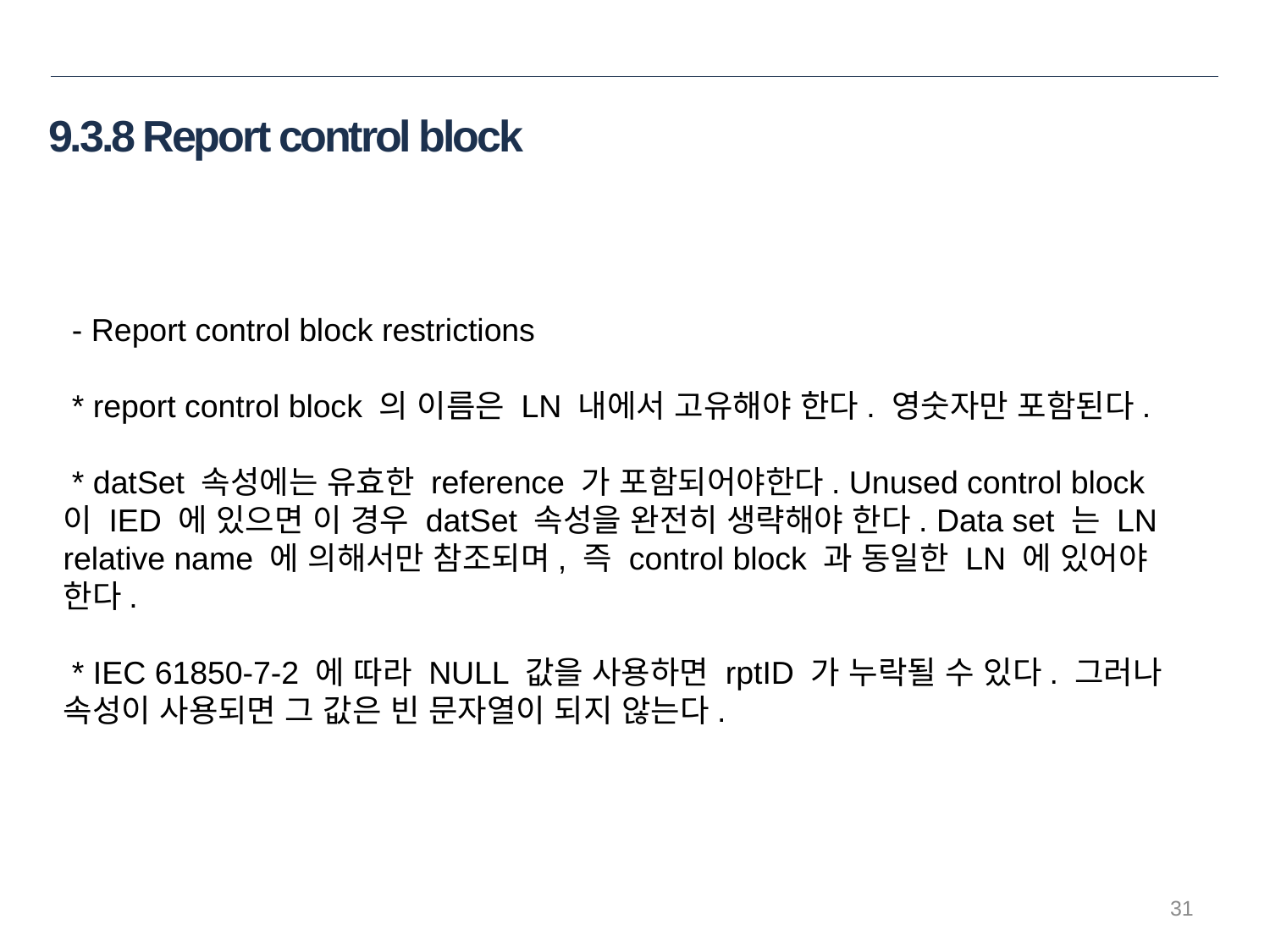

9.3.8 Report control block

 - Report control block restrictions

 * report control block 의 이름은 LN 내에서 고유해야 한다. 영숫자만 포함된다.

 * datSet 속성에는 유효한 reference 가 포함되어야한다. Unused control block 이 IED 에 있으면 이 경우 datSet 속성을 완전히 생략해야 한다. Data set 는 LN relative name 에 의해서만 참조되며, 즉 control block 과 동일한 LN 에 있어야 한다.

 * IEC 61850-7-2 에 따라 NULL 값을 사용하면 rptID 가 누락될 수 있다. 그러나 속성이 사용되면 그 값은 빈 문자열이 되지 않는다.

31